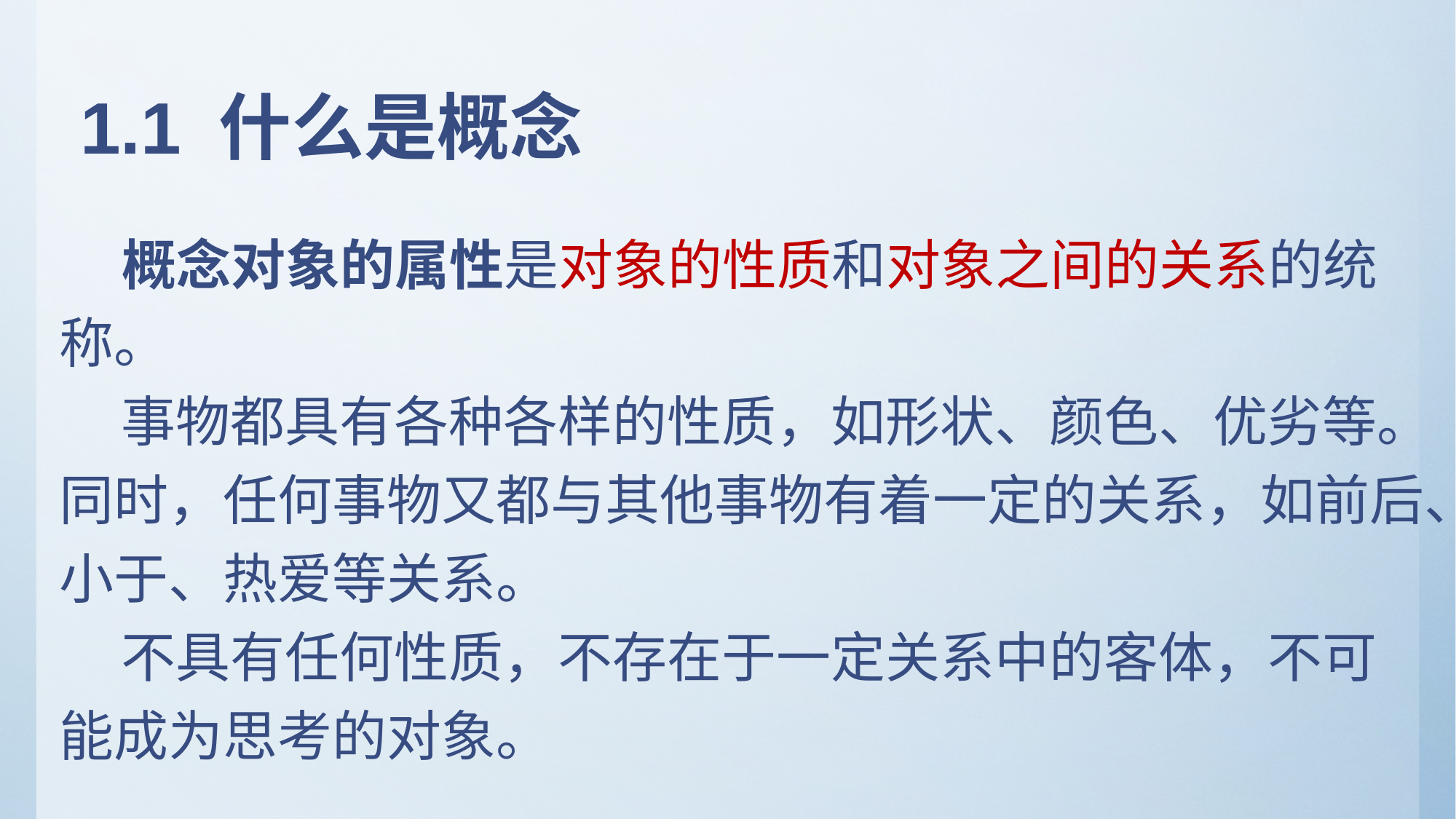

# 1.1 什么是概念
    概念对象的属性是对象的性质和对象之间的关系的统称。
    事物都具有各种各样的性质，如形状、颜色、优劣等。同时，任何事物又都与其他事物有着一定的关系，如前后、小于、热爱等关系。
    不具有任何性质，不存在于一定关系中的客体，不可能成为思考的对象。